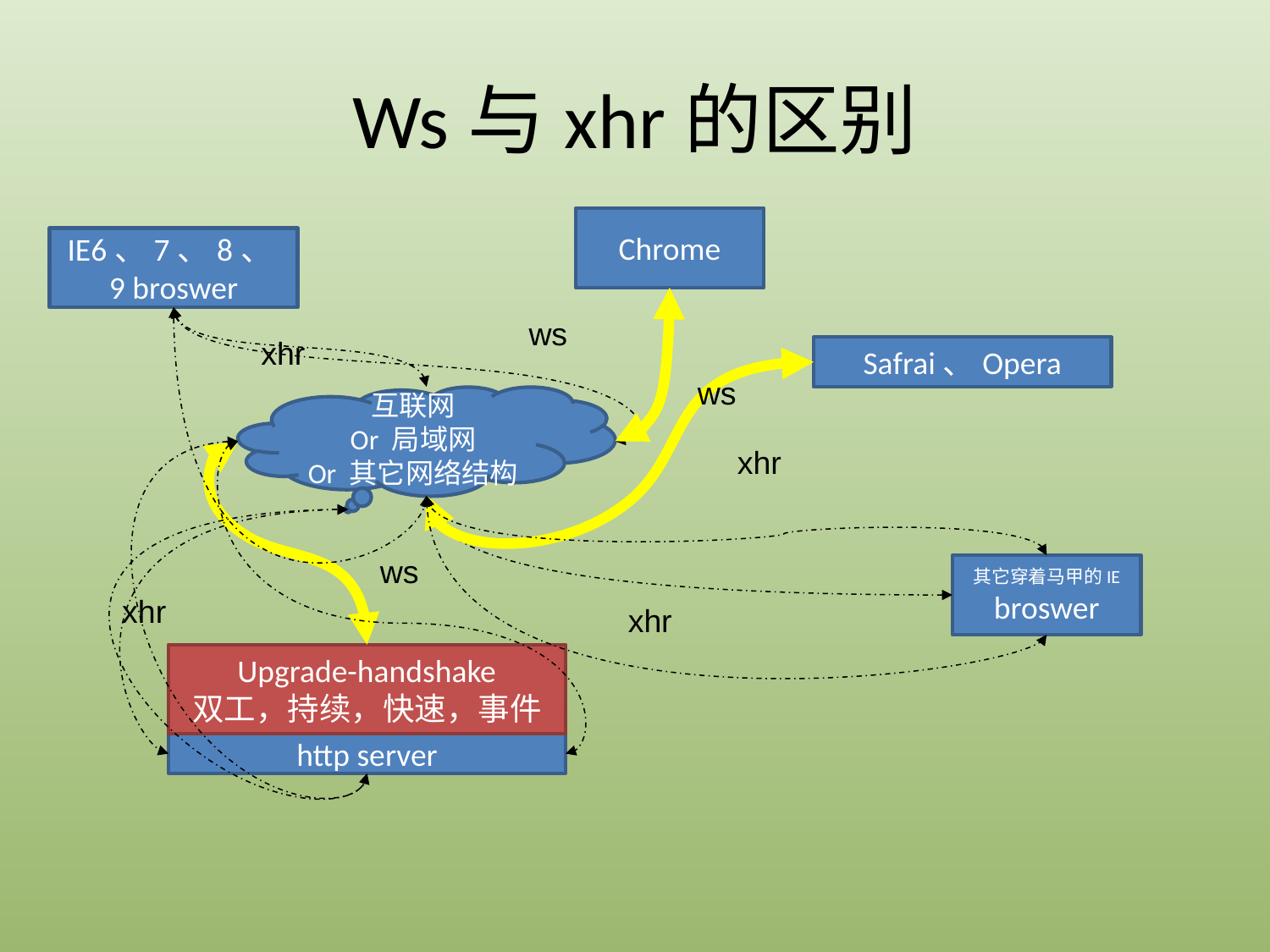

# Ws与xhr的区别
Chrome
IE6、7、8、9 broswer
ws
xhr
Safrai、Opera
ws
互联网
Or 局域网
Or 其它网络结构
xhr
ws
其它穿着马甲的IE
broswer
xhr
xhr
Upgrade-handshake
双工，持续，快速，事件
http server